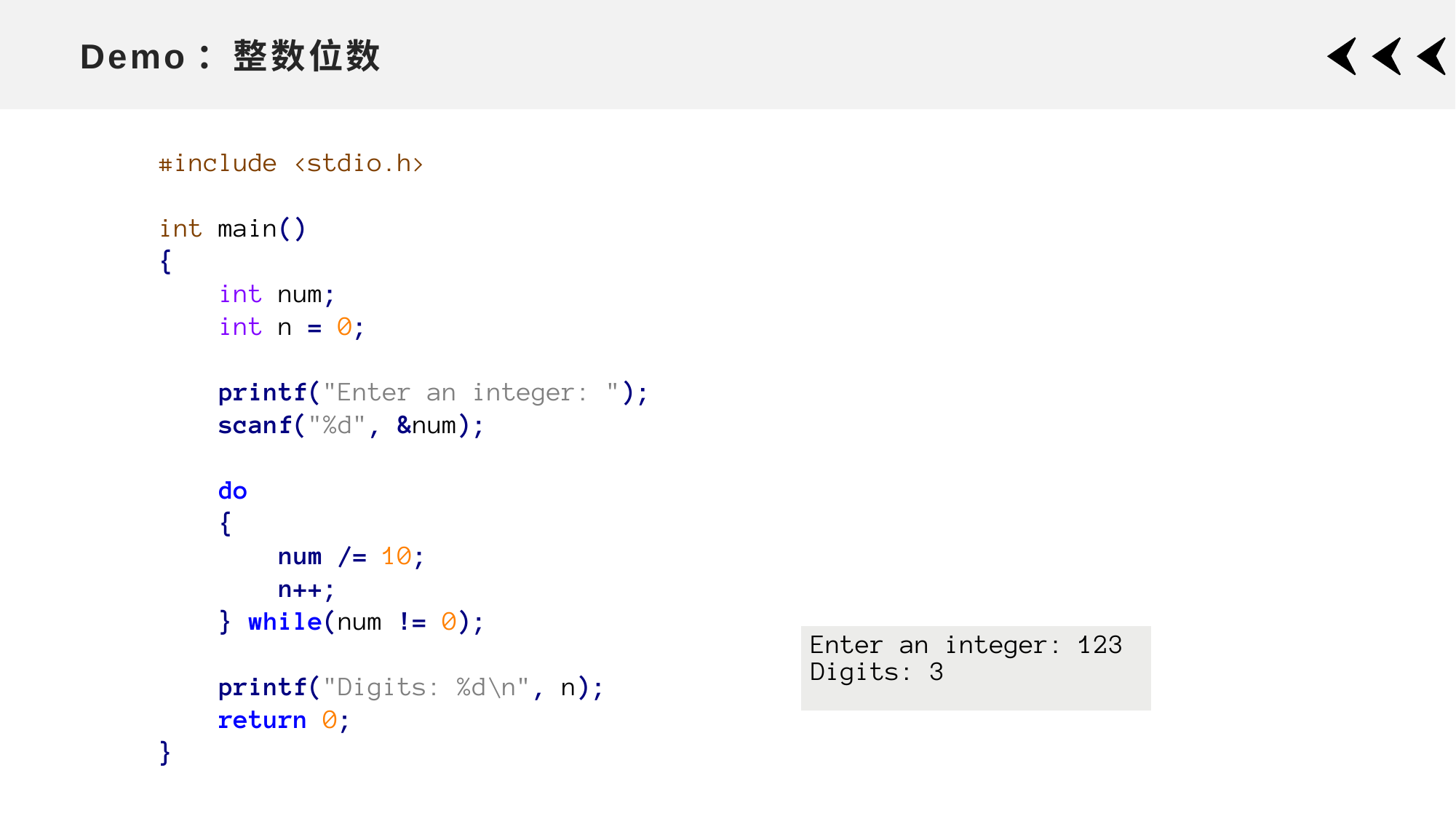

# Demo：整数位数
#include <stdio.h> int main(){    int num;    int n = 0;     printf("Enter an integer: ");    scanf("%d", &num);     do    {        num /= 10;        n++;    } while(num != 0);     printf("Digits: %d\n", n);    return 0;}
| Enter an integer: 123 Digits: 3 |
| --- |